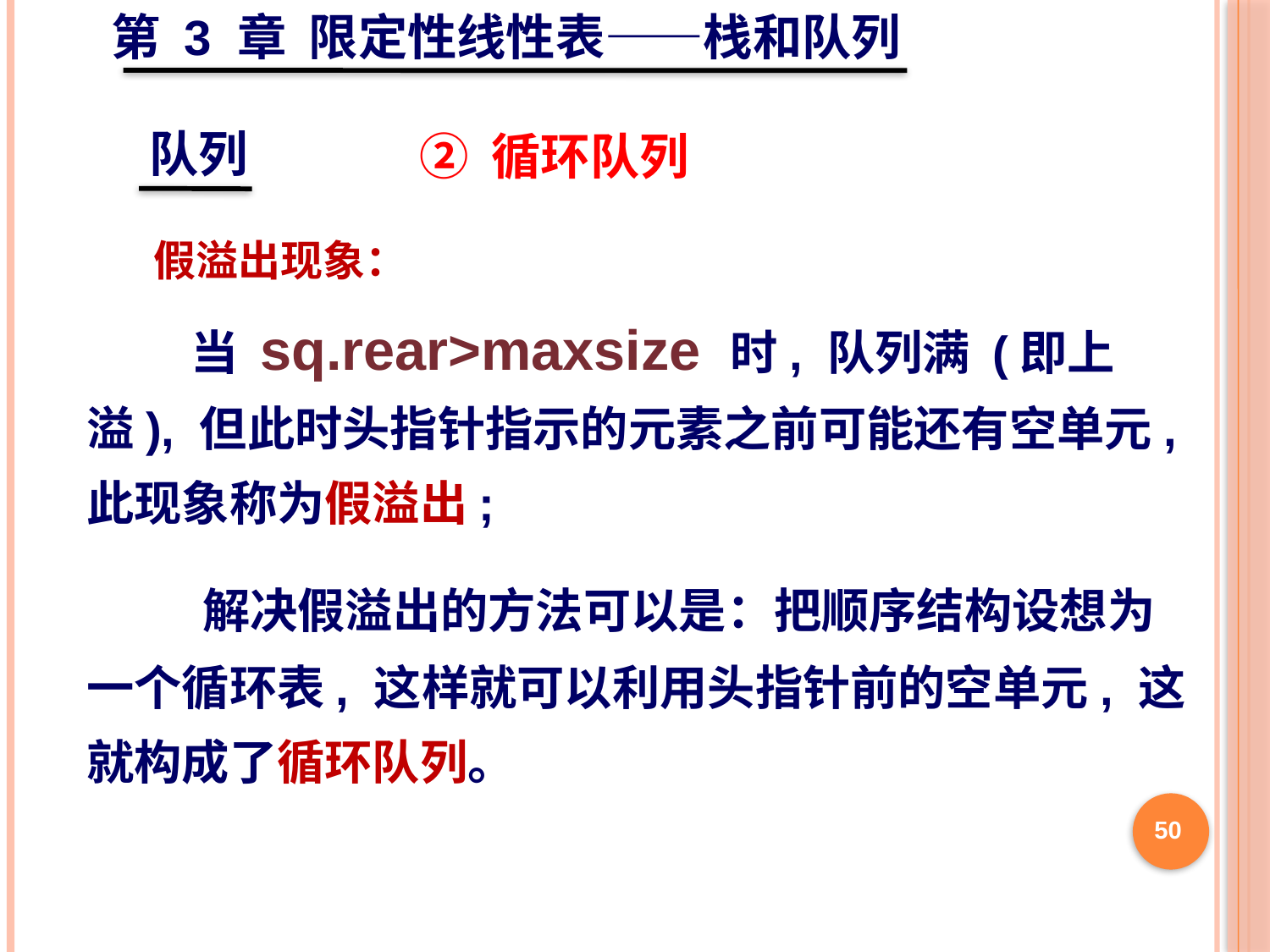

第 3 章  限定性线性表——栈和队列
队列
② 循环队列

假溢出现象：
       当 sq.rear>maxsize 时, 队列满 (即上溢), 但此时头指针指示的元素之前可能还有空单元, 此现象称为假溢出;
       解决假溢出的方法可以是：把顺序结构设想为一个循环表, 这样就可以利用头指针前的空单元, 这就构成了循环队列。
50